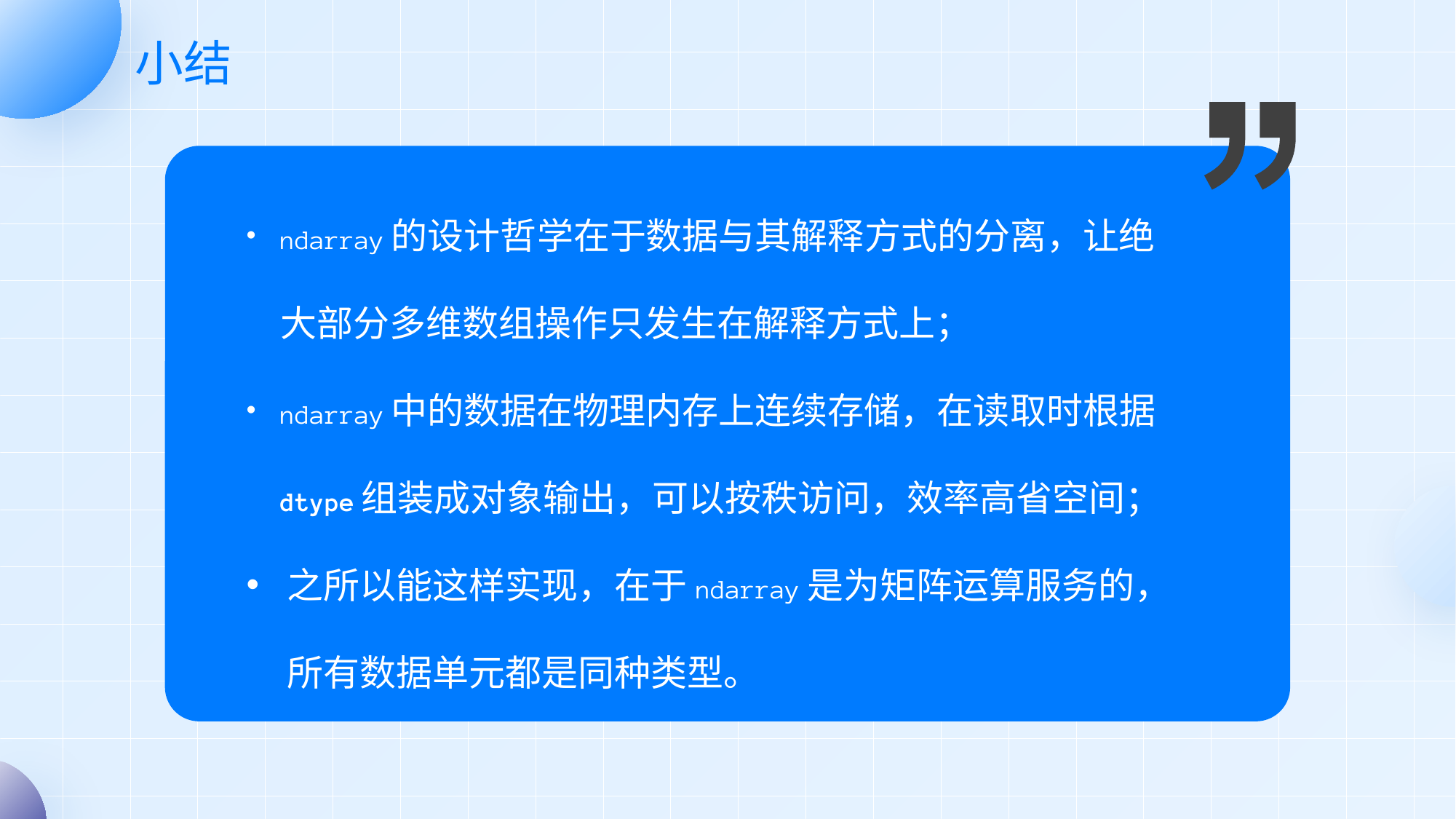

# 小结

ndarray的设计哲学在于数据与其解释方式的分离，让绝大部分多维数组操作只发生在解释方式上；
ndarray中的数据在物理内存上连续存储，在读取时根据dtype组装成对象输出，可以按秩访问，效率高省空间；
之所以能这样实现，在于ndarray是为矩阵运算服务的，所有数据单元都是同种类型。